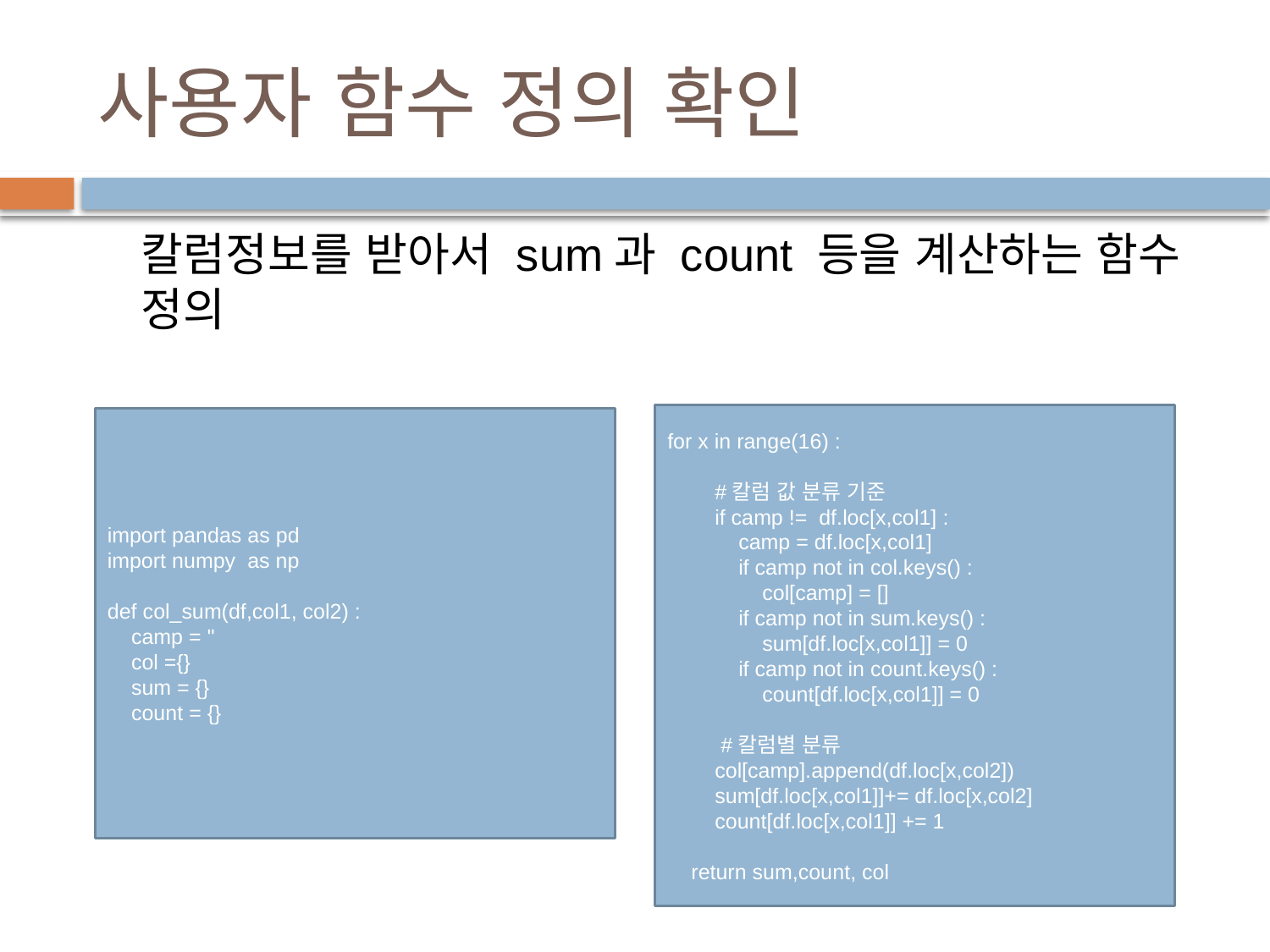

# 사용자 함수 정의 확인
칼럼정보를 받아서 sum과 count 등을 계산하는 함수 정의
for x in range(16) :

        #칼럼 값 분류 기준
        if camp !=  df.loc[x,col1] :
            camp = df.loc[x,col1]
            if camp not in col.keys() :
                col[camp] = []
            if camp not in sum.keys() :
                sum[df.loc[x,col1]] = 0
            if camp not in count.keys() :
                count[df.loc[x,col1]] = 0

         #칼럼별 분류
        col[camp].append(df.loc[x,col2])
        sum[df.loc[x,col1]]+= df.loc[x,col2]
        count[df.loc[x,col1]] += 1

    return sum,count, col
import pandas as pd
import numpy  as np

def col_sum(df,col1, col2) :
    camp = ''
    col ={}
    sum = {}
    count = {}